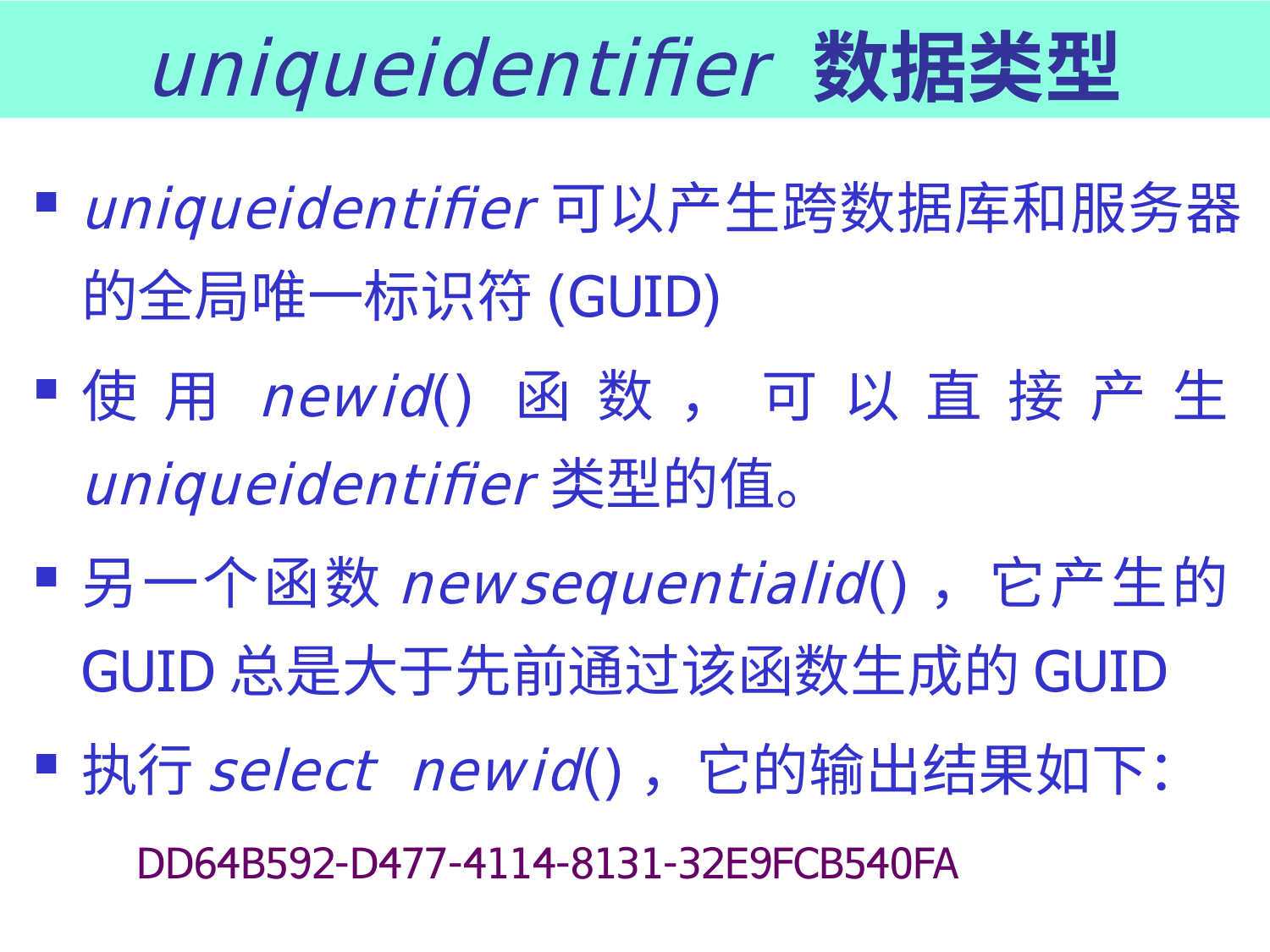

# uniqueidentifier 数据类型
uniqueidentifier可以产生跨数据库和服务器的全局唯一标识符(GUID)
使用newid()函数，可以直接产生uniqueidentifier类型的值。
另一个函数newsequentialid()，它产生的GUID总是大于先前通过该函数生成的GUID
执行select  newid()，它的输出结果如下：
	DD64B592-D477-4114-8131-32E9FCB540FA